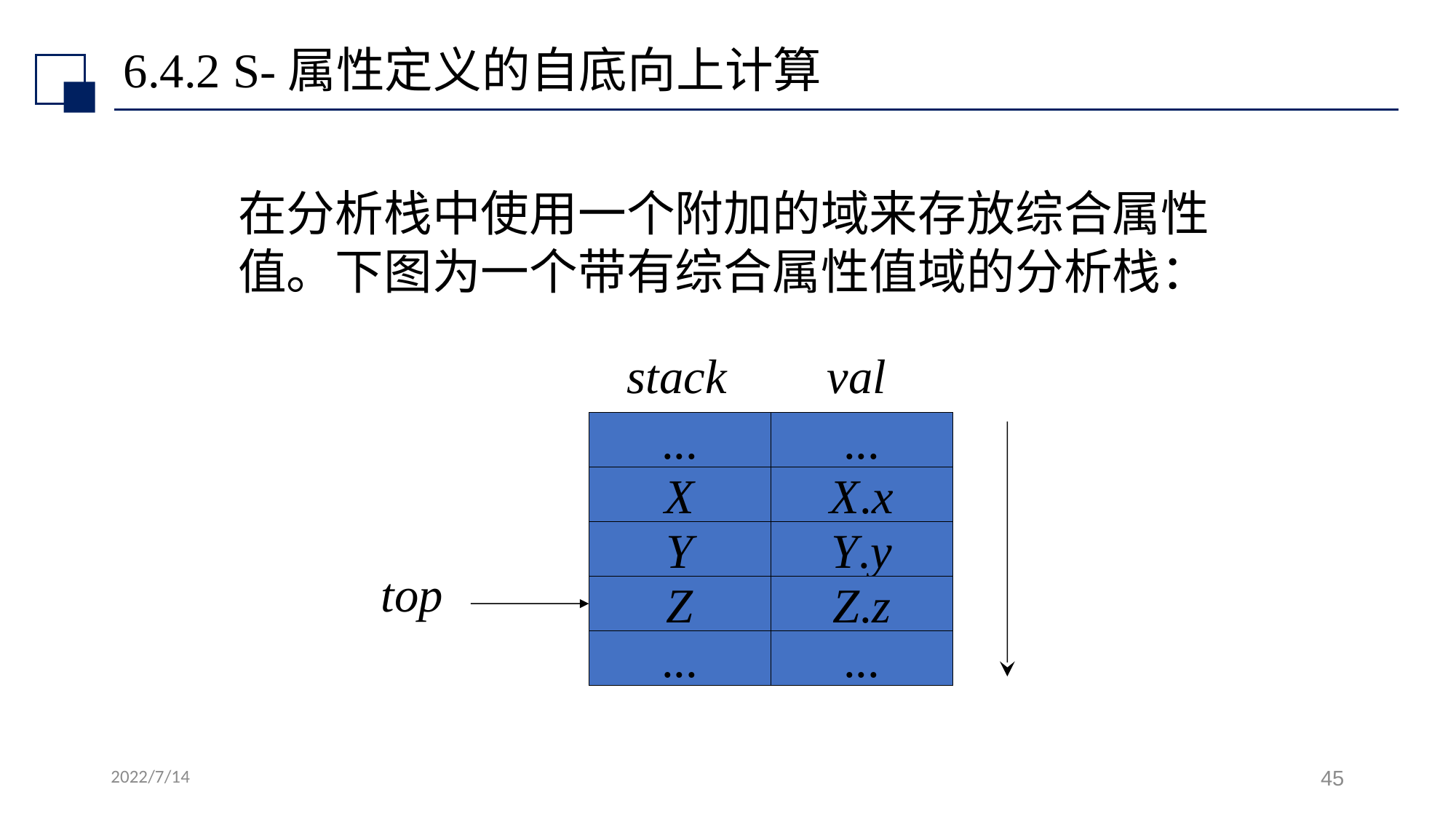

# 6.4.2 S-属性定义的自底向上计算
在分析栈中使用一个附加的域来存放综合属性值。下图为一个带有综合属性值域的分析栈：
stack
val
...
...

X
X.x
Y
Y.y
top
Z
Z.z

...
...
2022/7/14
45